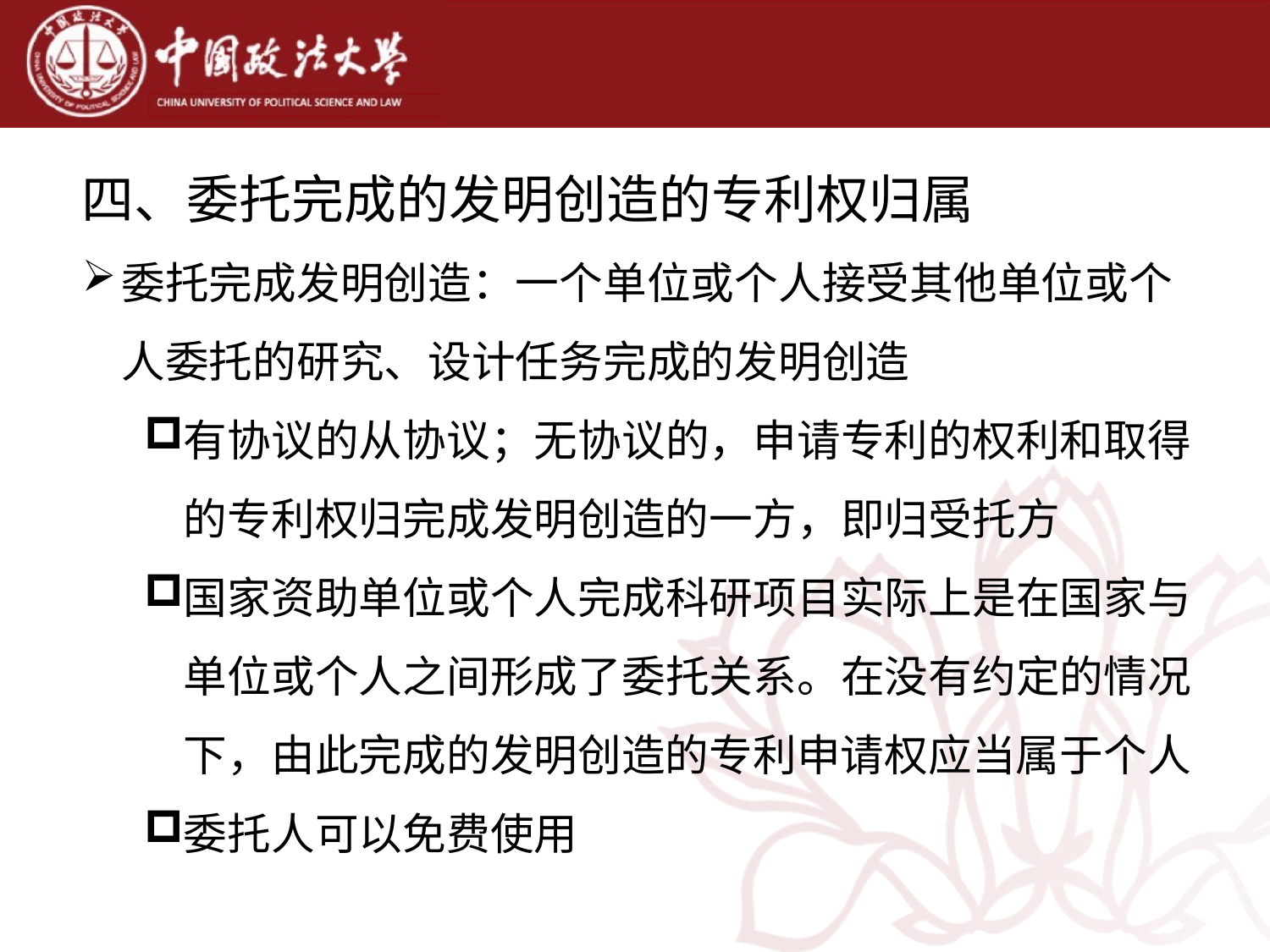

四、委托完成的发明创造的专利权归属
委托完成发明创造：一个单位或个人接受其他单位或个人委托的研究、设计任务完成的发明创造
有协议的从协议；无协议的，申请专利的权利和取得的专利权归完成发明创造的一方，即归受托方
国家资助单位或个人完成科研项目实际上是在国家与单位或个人之间形成了委托关系。在没有约定的情况下，由此完成的发明创造的专利申请权应当属于个人
委托人可以免费使用